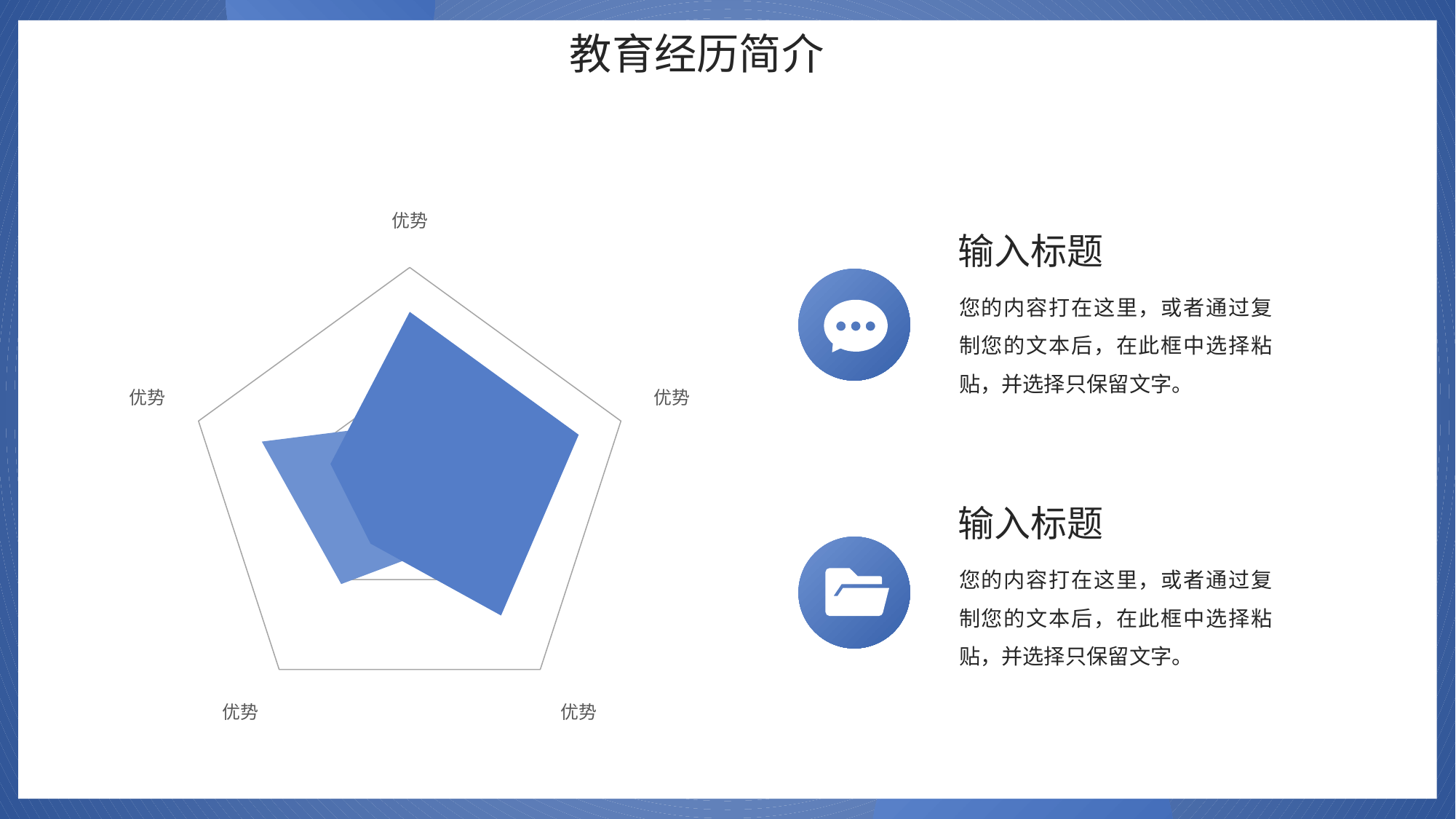

教育经历简介

### Chart

| Category | 系列 1 | 系列 2 |
|---|---|---|
| 优势 | 32.0 | 12.0 |
| 优势 | 32.0 | 12.0 |
| 优势 | 28.0 | 12.0 |
| 优势 | 12.0 | 21.0 |
| 优势 | 15.0 | 28.0 |
输入标题

您的内容打在这里，或者通过复制您的文本后，在此框中选择粘贴，并选择只保留文字。

输入标题

您的内容打在这里，或者通过复制您的文本后，在此框中选择粘贴，并选择只保留文字。